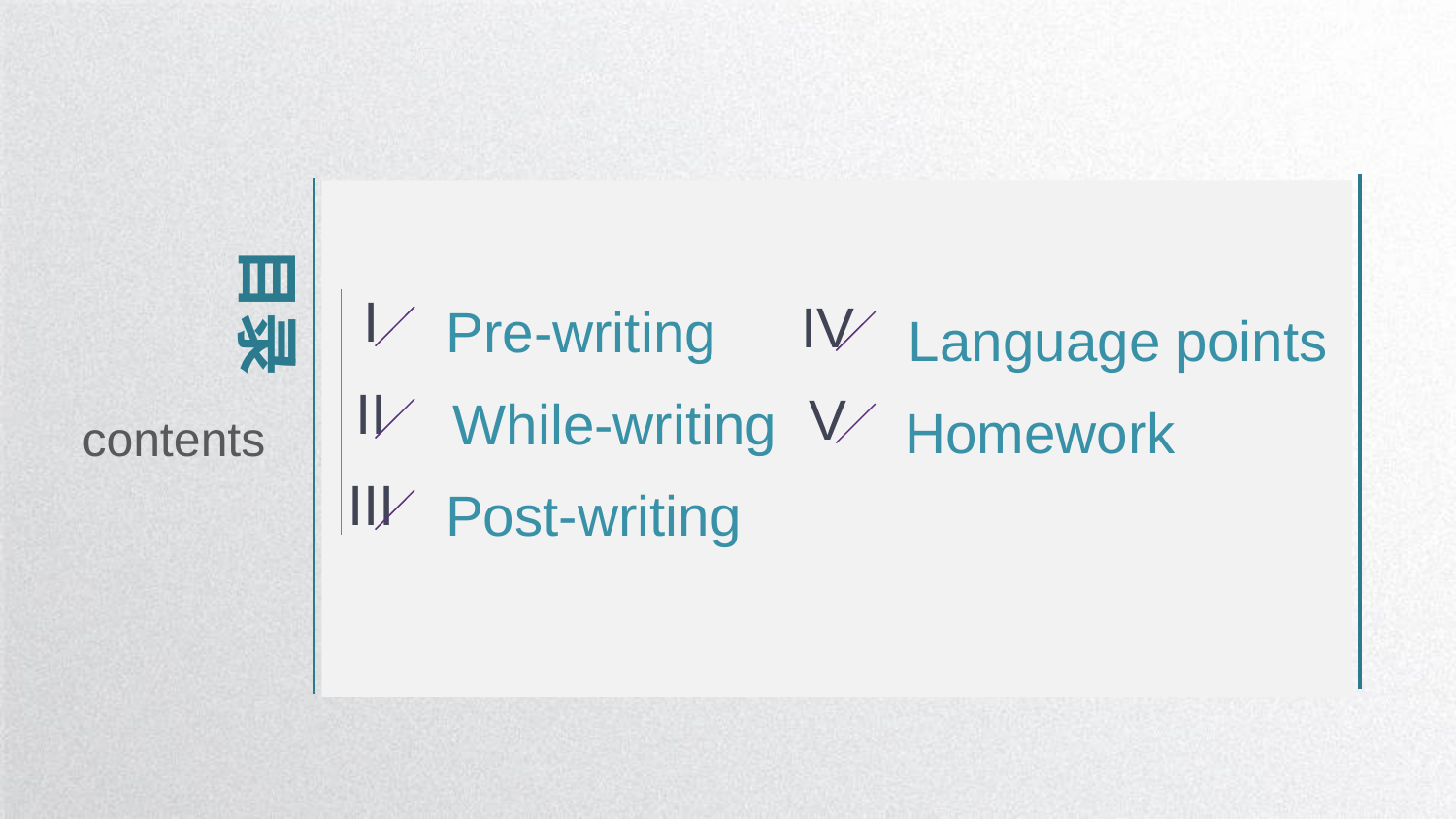

目录
I
IV
Pre-writing
Language points
II
V
While-writing
Homework
contents
III
Post-writing